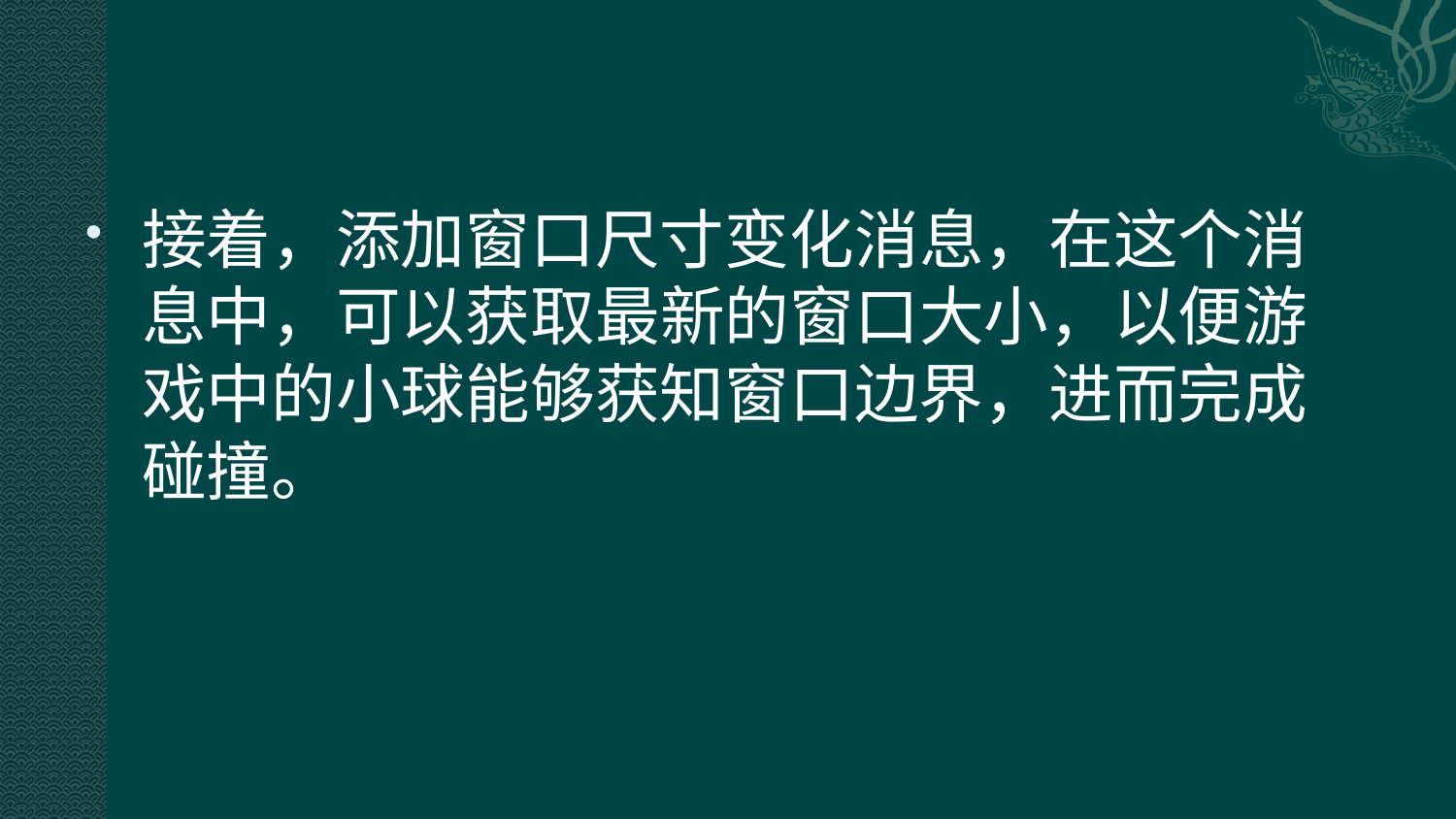

#
接着，添加窗口尺寸变化消息，在这个消息中，可以获取最新的窗口大小，以便游戏中的小球能够获知窗口边界，进而完成碰撞。